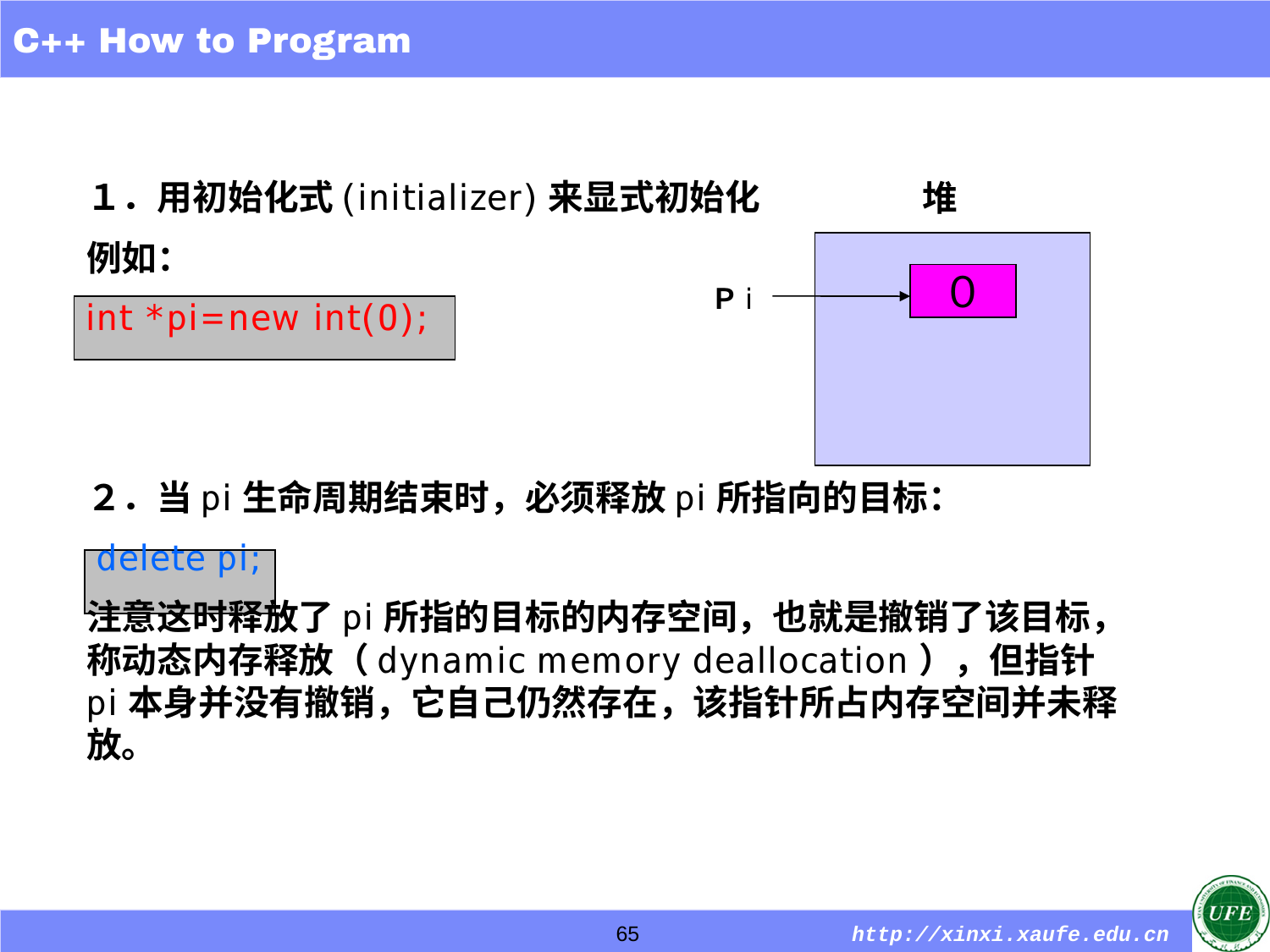

１．用初始化式(initializer)来显式初始化
例如：
int *pi=new int(0);

２．当pi生命周期结束时，必须释放pi所指向的目标：
 delete pi;
注意这时释放了pi所指的目标的内存空间，也就是撤销了该目标，称动态内存释放（dynamic memory deallocation），但指针pi本身并没有撤销，它自己仍然存在，该指针所占内存空间并未释放。
堆

０
Ｐi

65